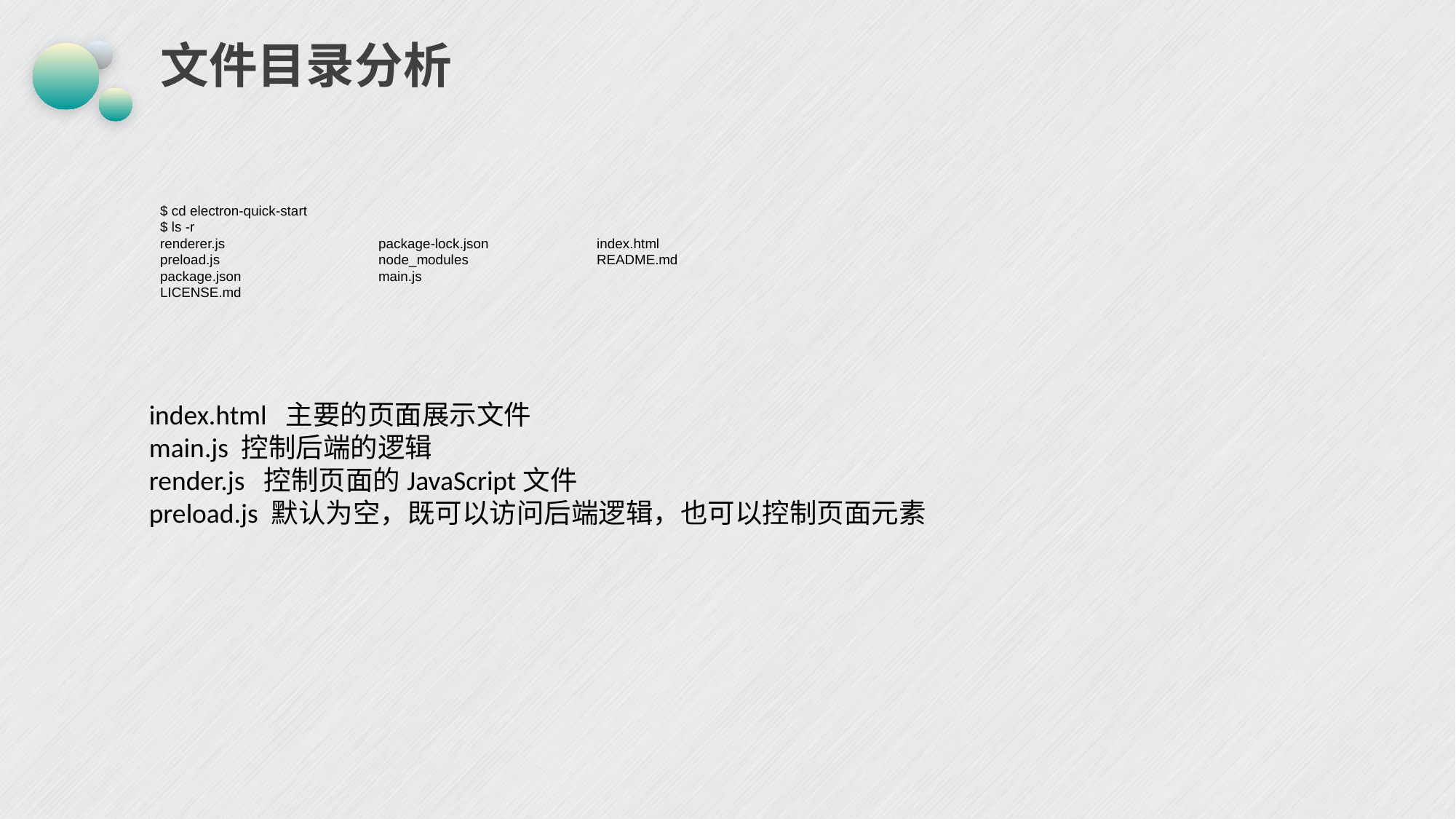

# 文件目录分析

$ cd electron-quick-start$ ls -rrenderer.js		package-lock.json	index.htmlpreload.js		node_modules		README.mdpackage.json		main.js			LICENSE.md
index.html  主要的页面展示文件
main.js 控制后端的逻辑
render.js  控制页面的JavaScript文件
preload.js 默认为空，既可以访问后端逻辑，也可以控制页面元素